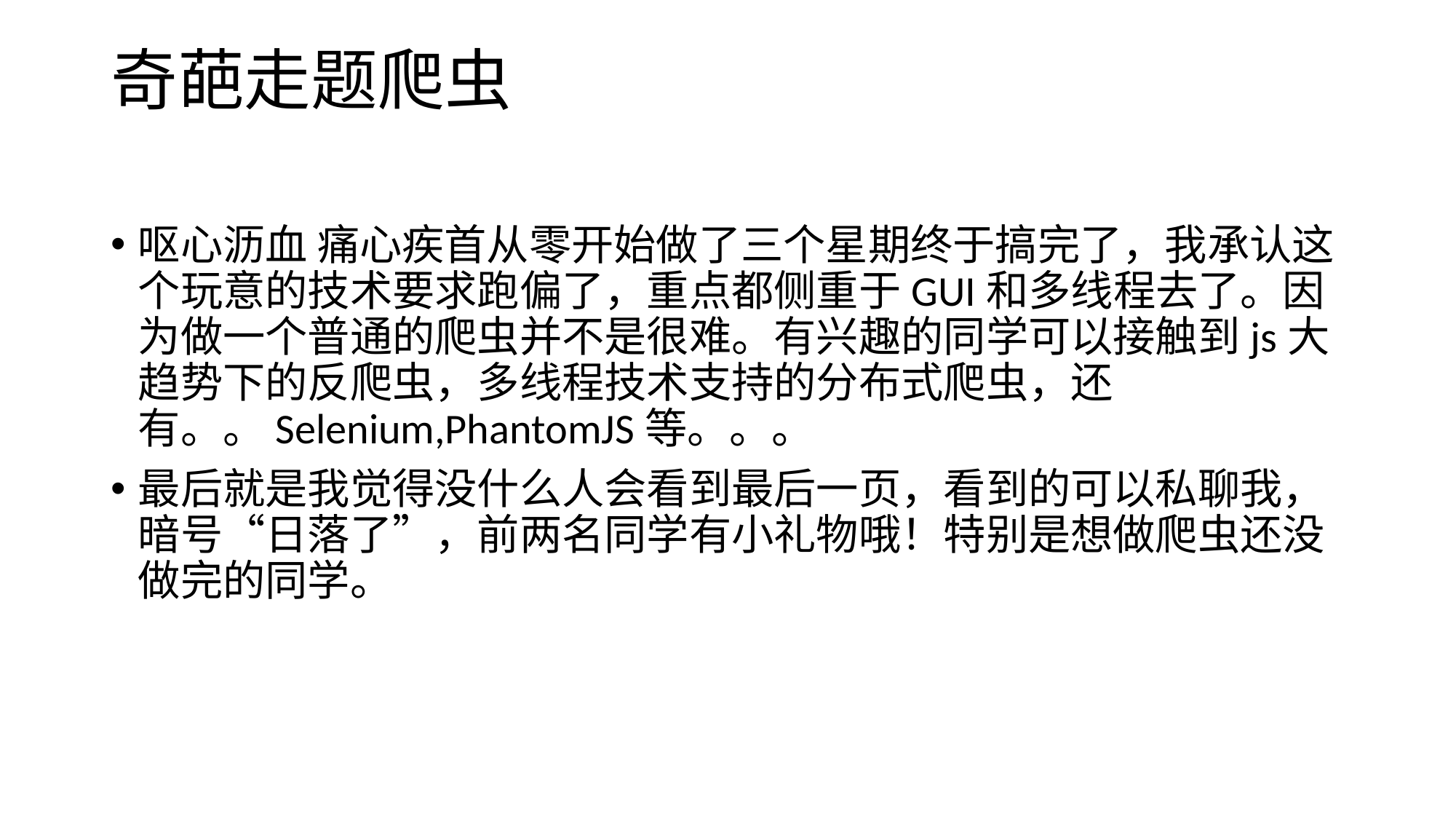

# 奇葩走题爬虫
呕心沥血 痛心疾首从零开始做了三个星期终于搞完了，我承认这个玩意的技术要求跑偏了，重点都侧重于GUI和多线程去了。因为做一个普通的爬虫并不是很难。有兴趣的同学可以接触到js大趋势下的反爬虫，多线程技术支持的分布式爬虫，还有。。Selenium,PhantomJS等。。。
最后就是我觉得没什么人会看到最后一页，看到的可以私聊我，暗号“日落了”，前两名同学有小礼物哦！特别是想做爬虫还没做完的同学。